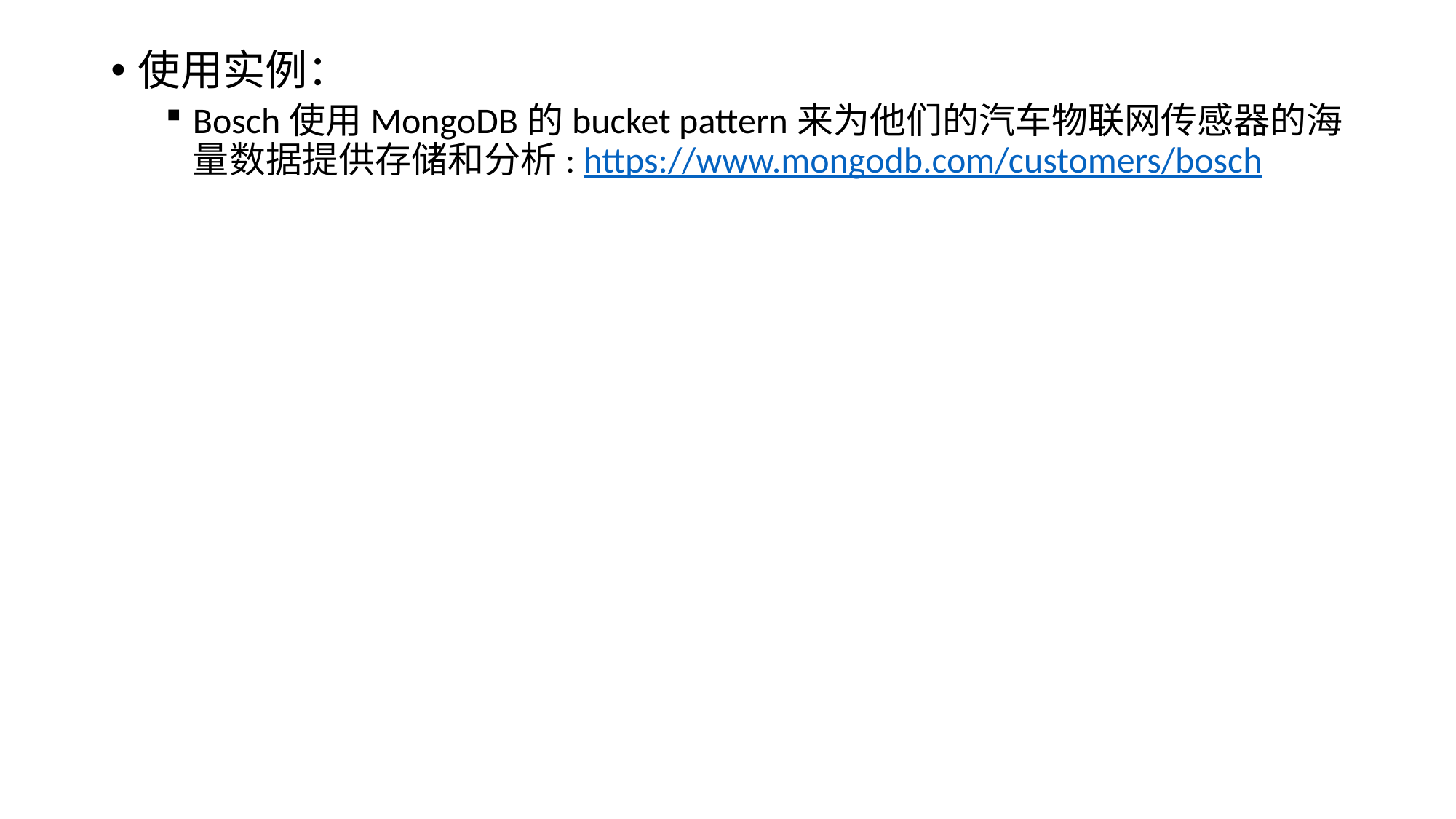

使用实例：
Bosch使用MongoDB的bucket pattern来为他们的汽车物联网传感器的海量数据提供存储和分析: https://www.mongodb.com/customers/bosch